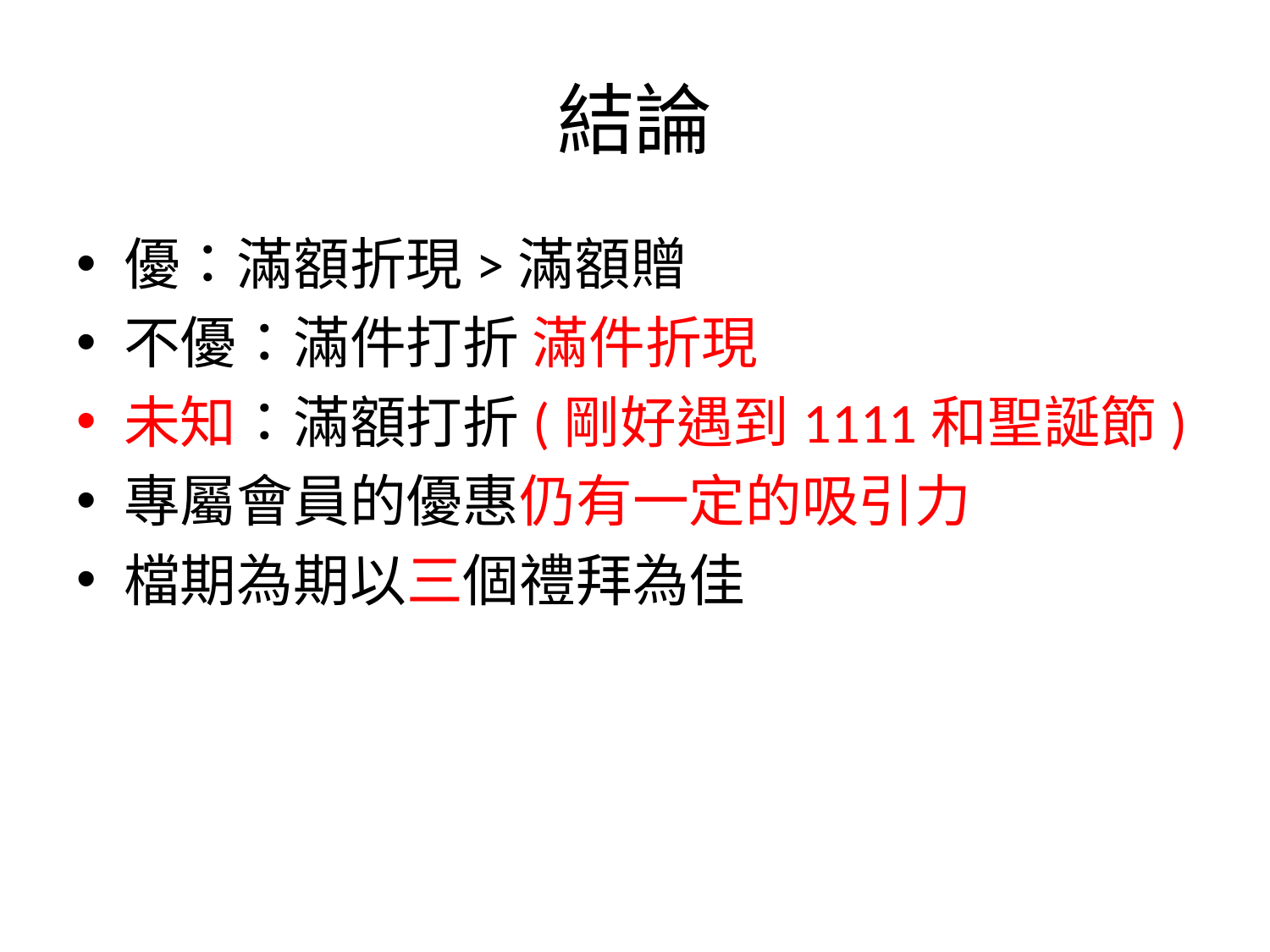

# 結論
優：滿額折現>滿額贈
不優：滿件打折 滿件折現
未知：滿額打折(剛好遇到1111和聖誕節)
專屬會員的優惠仍有一定的吸引力
檔期為期以三個禮拜為佳